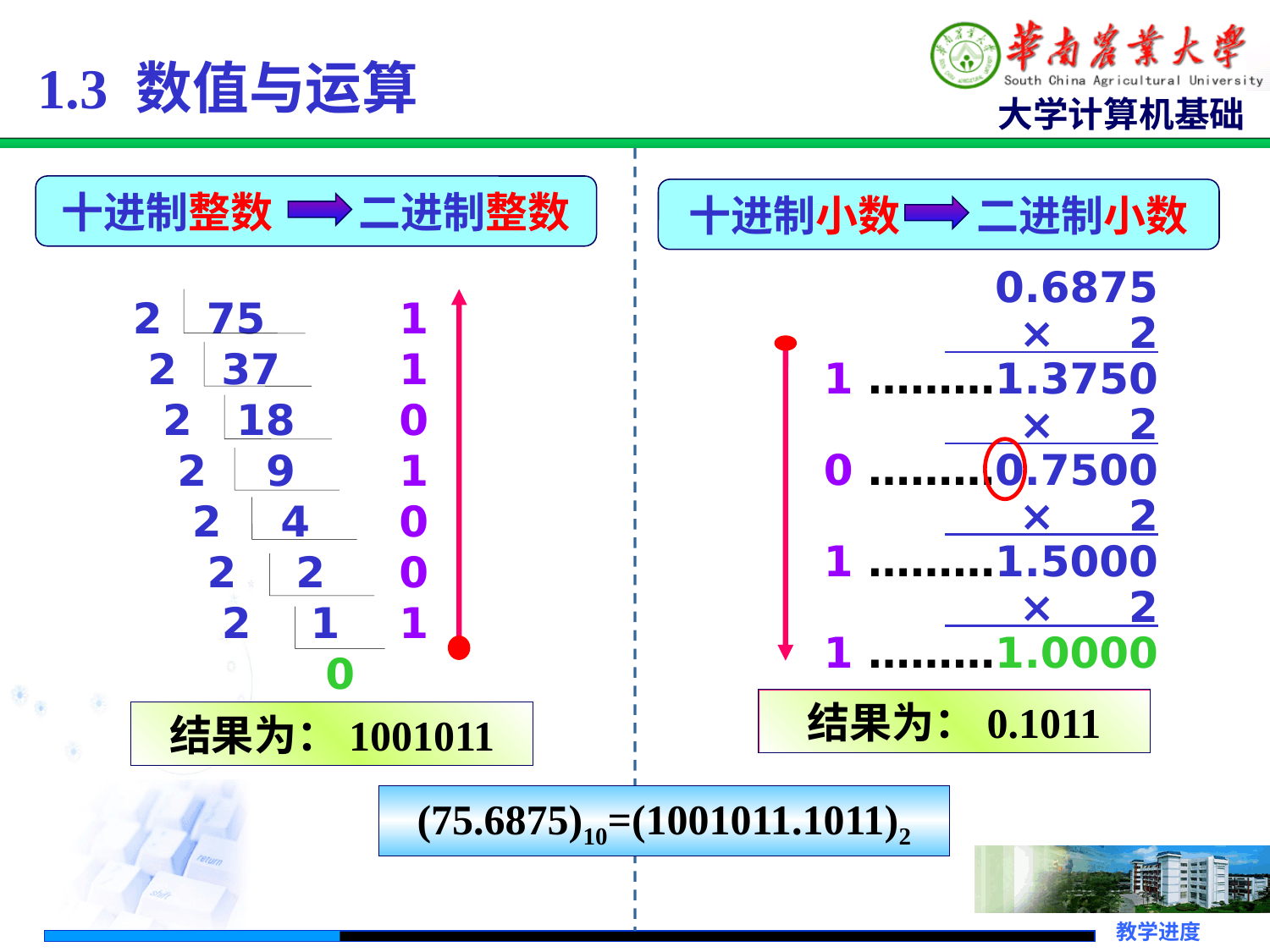

1.3 数值与运算

十进制整数         二进制整数

十进制小数        二进制小数

0.6875
     ×     2
1 ………1.3750
     ×     2
  0 ………0.7500
     ×     2
  1 ………1.5000
     ×     2
  1 ………1.0000
2   75         1
 2   37        1
  2   18       0
   2    9       1
    2    4      0
     2    2     0
      2    1    1
             0

结果为：0.1011
结果为：1001011
(75.6875)10=(1001011.1011)2